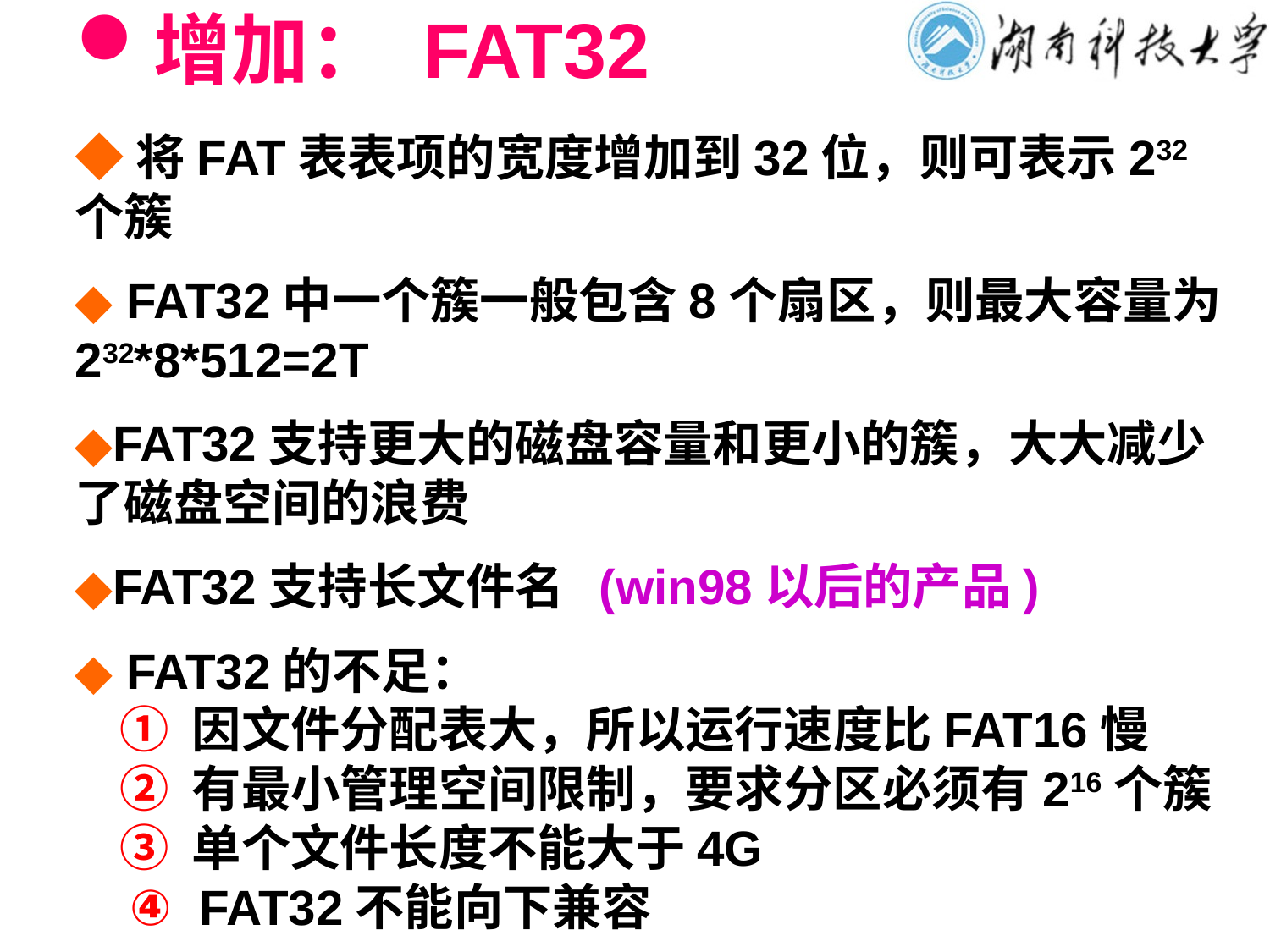

# 增加： FAT32
◆将FAT表表项的宽度增加到32位，则可表示232个簇
◆ FAT32中一个簇一般包含8个扇区，则最大容量为232*8*512=2T
◆FAT32支持更大的磁盘容量和更小的簇，大大减少了磁盘空间的浪费
◆FAT32支持长文件名  (win98以后的产品)
◆ FAT32的不足：
    ① 因文件分配表大，所以运行速度比FAT16慢
    ② 有最小管理空间限制，要求分区必须有216个簇
    ③ 单个文件长度不能大于4G
    ④  FAT32不能向下兼容